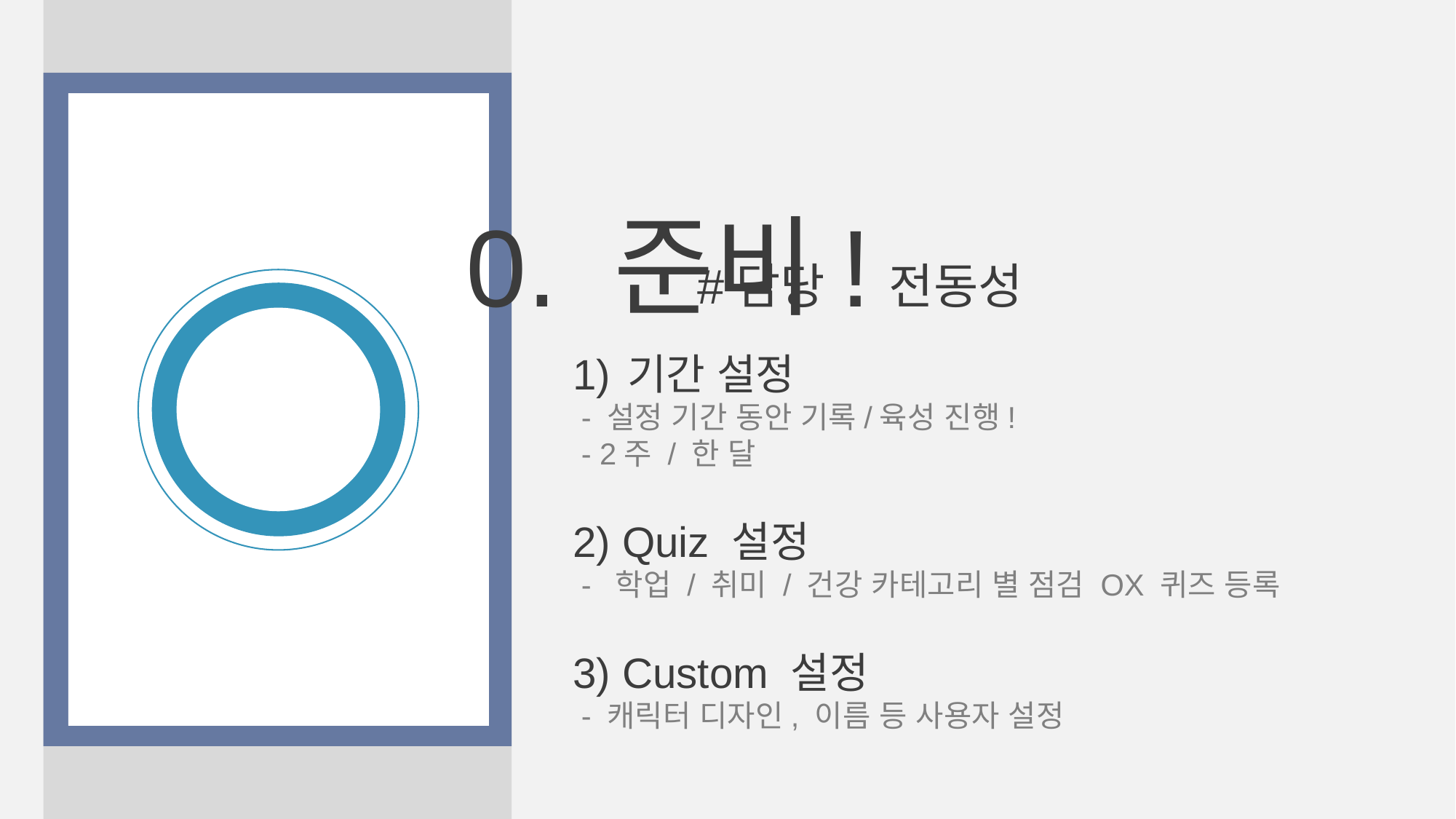

0. 준비!
#담당 : 전동성

기간 설정
 - 설정 기간 동안 기록/육성 진행!
 - 2주 / 한 달

2) Quiz 설정
 -  학업 / 취미 / 건강 카테고리 별 점검 OX 퀴즈 등록

3) Custom 설정
 - 캐릭터 디자인, 이름 등 사용자 설정